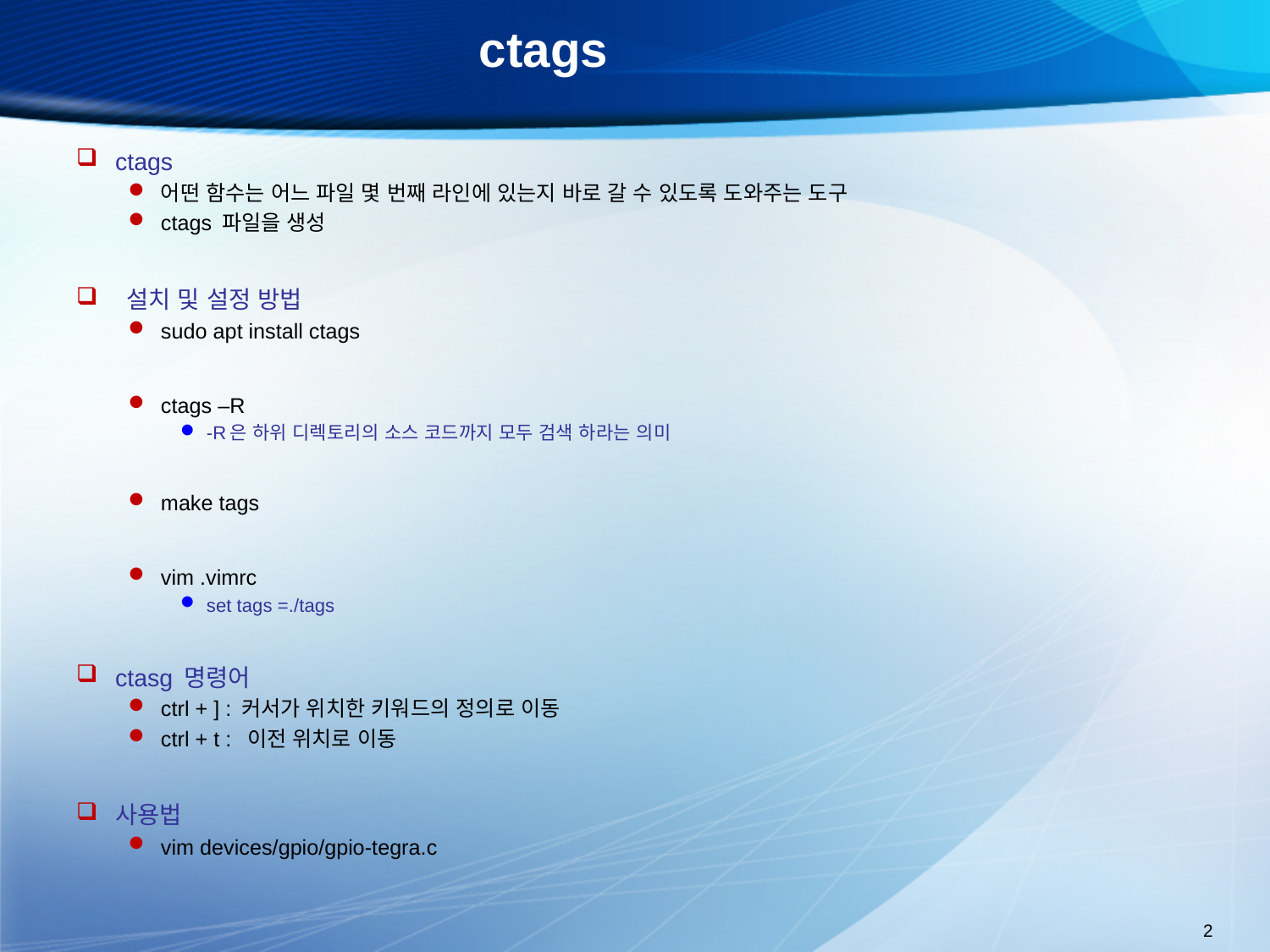

# ctags
ctags
어떤 함수는 어느 파일 몇 번째 라인에 있는지 바로 갈 수 있도록 도와주는 도구
ctags 파일을 생성

 설치 및 설정 방법
sudo apt install ctags

ctags –R
-R은 하위 디렉토리의 소스 코드까지 모두 검색 하라는 의미

make tags

vim .vimrc
set tags =./tags

ctasg 명령어
ctrl + ] : 커서가 위치한 키워드의 정의로 이동
ctrl + t :  이전 위치로 이동

사용법
vim devices/gpio/gpio-tegra.c